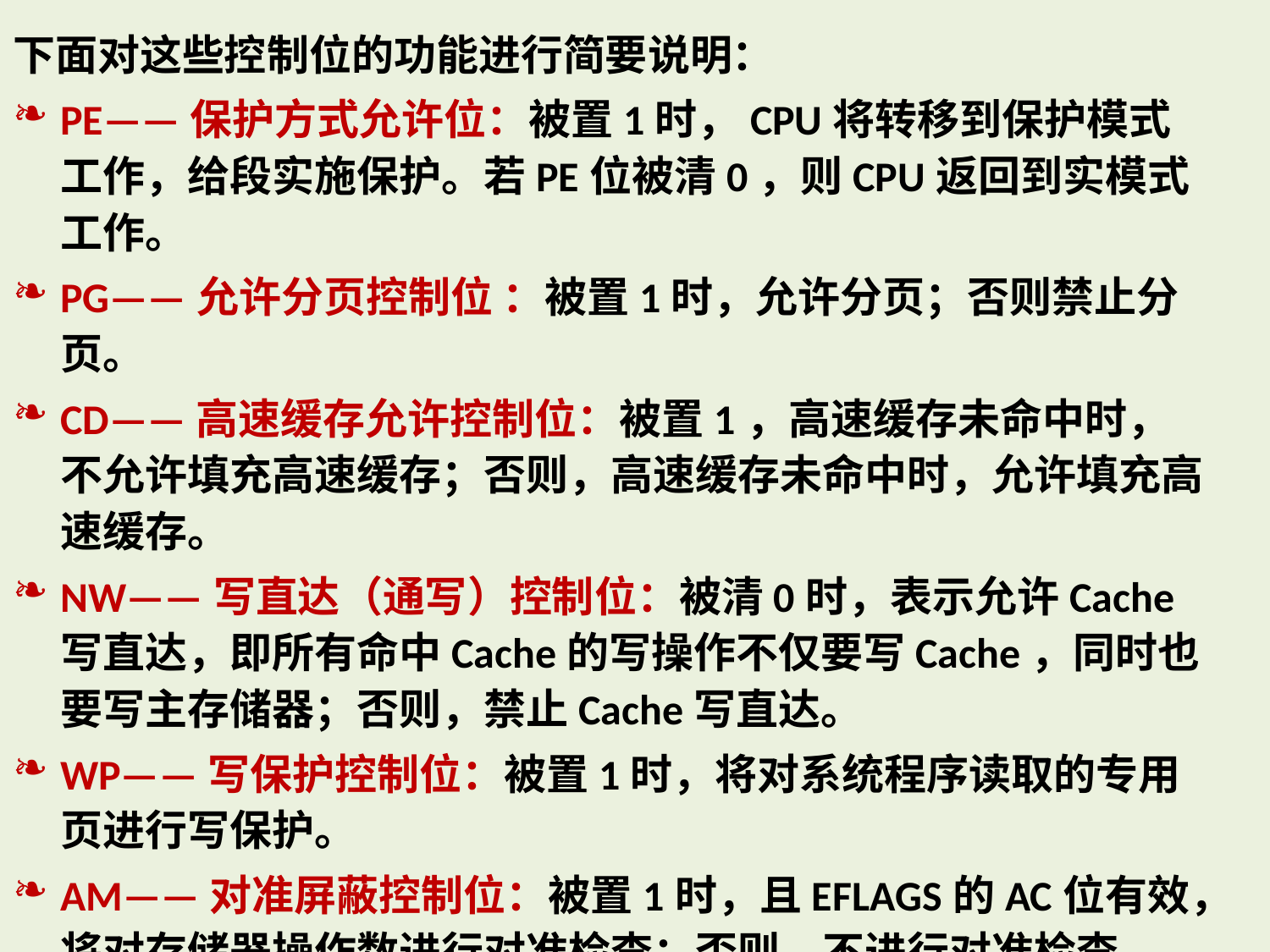

下面对这些控制位的功能进行简要说明：
PE——保护方式允许位：被置1时，CPU将转移到保护模式工作，给段实施保护。若PE位被清0，则CPU返回到实模式工作。
PG——允许分页控制位 ：被置1时，允许分页；否则禁止分页。
CD——高速缓存允许控制位：被置1，高速缓存未命中时，不允许填充高速缓存；否则，高速缓存未命中时，允许填充高速缓存。
NW——写直达（通写）控制位：被清0时，表示允许Cache写直达，即所有命中Cache的写操作不仅要写Cache，同时也要写主存储器；否则，禁止Cache写直达。
WP——写保护控制位：被置1时，将对系统程序读取的专用页进行写保护。
AM——对准屏蔽控制位：被置1时，且EFLAGS的AC位有效，将对存储器操作数进行对准检查；否则，不进行对准检查。
69